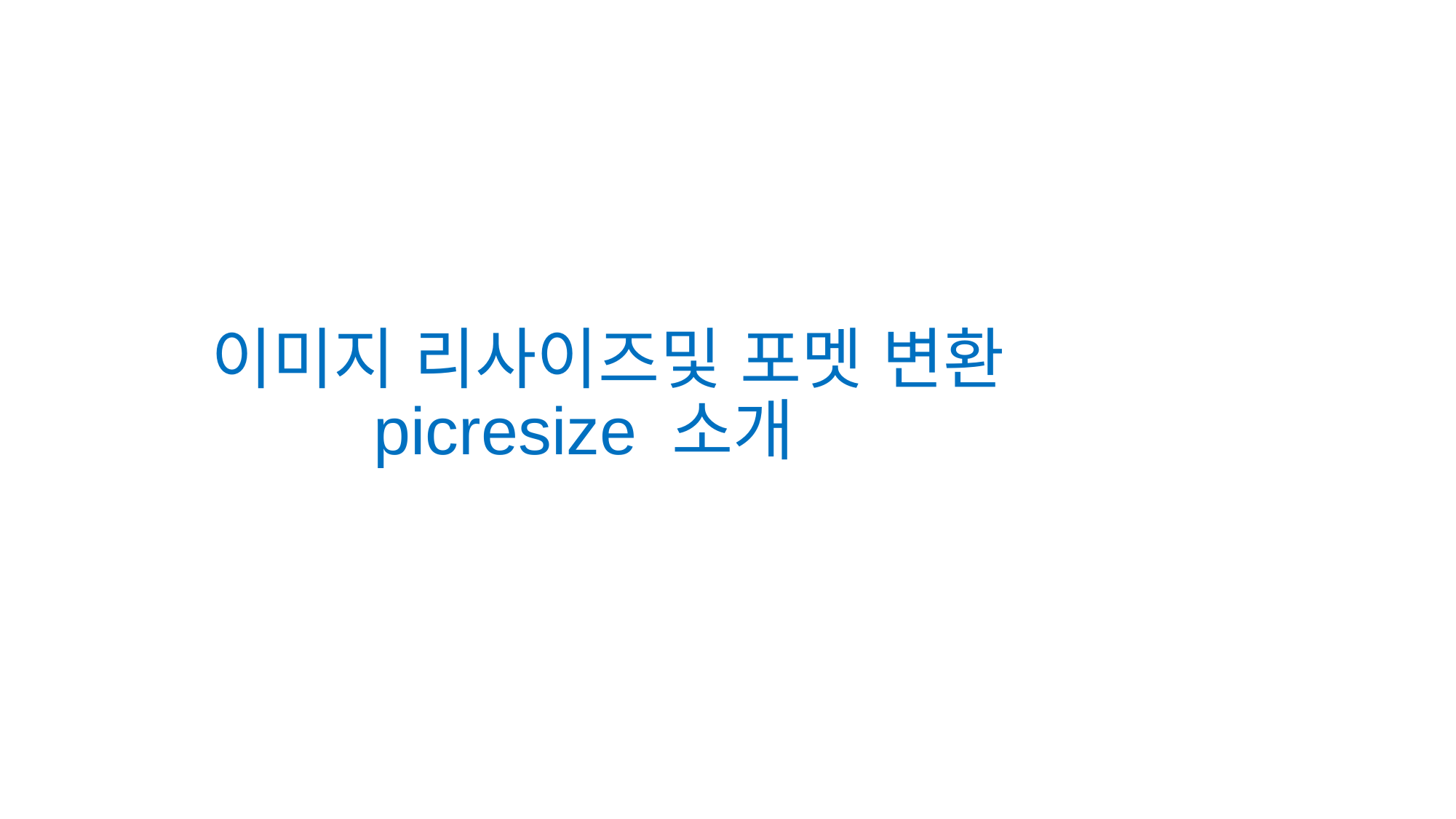

# 이미지 리사이즈및 포멧 변환   		  picresize 소개